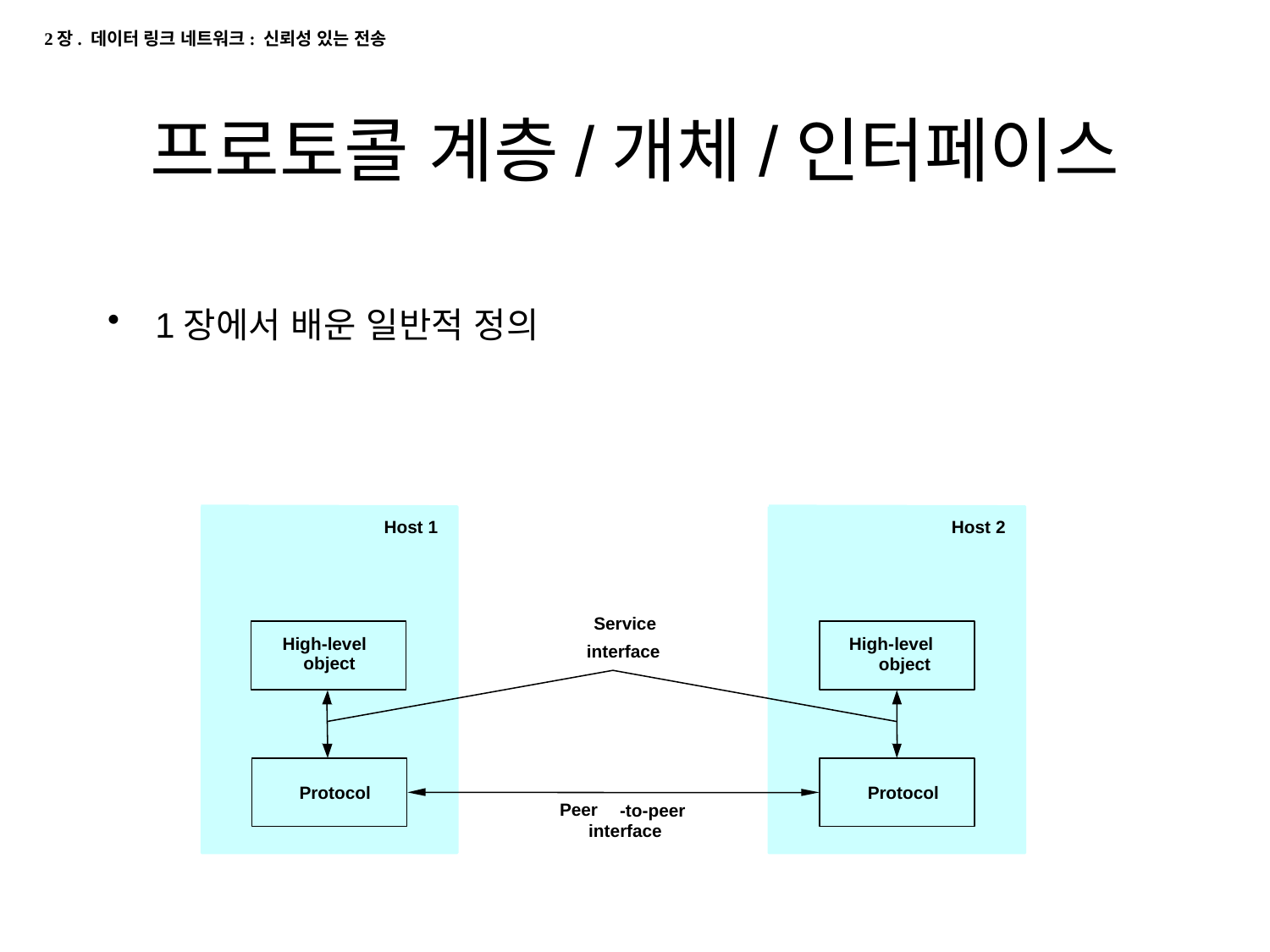

2장. 데이터 링크 네트워크: 신뢰성 있는 전송
# 프로토콜 계층/개체/인터페이스
1장에서 배운 일반적 정의

Host 1
Host 2
Service

High-level
High-level
interface
object
object

Protocol
Protocol

Peer
-to-peer
interface